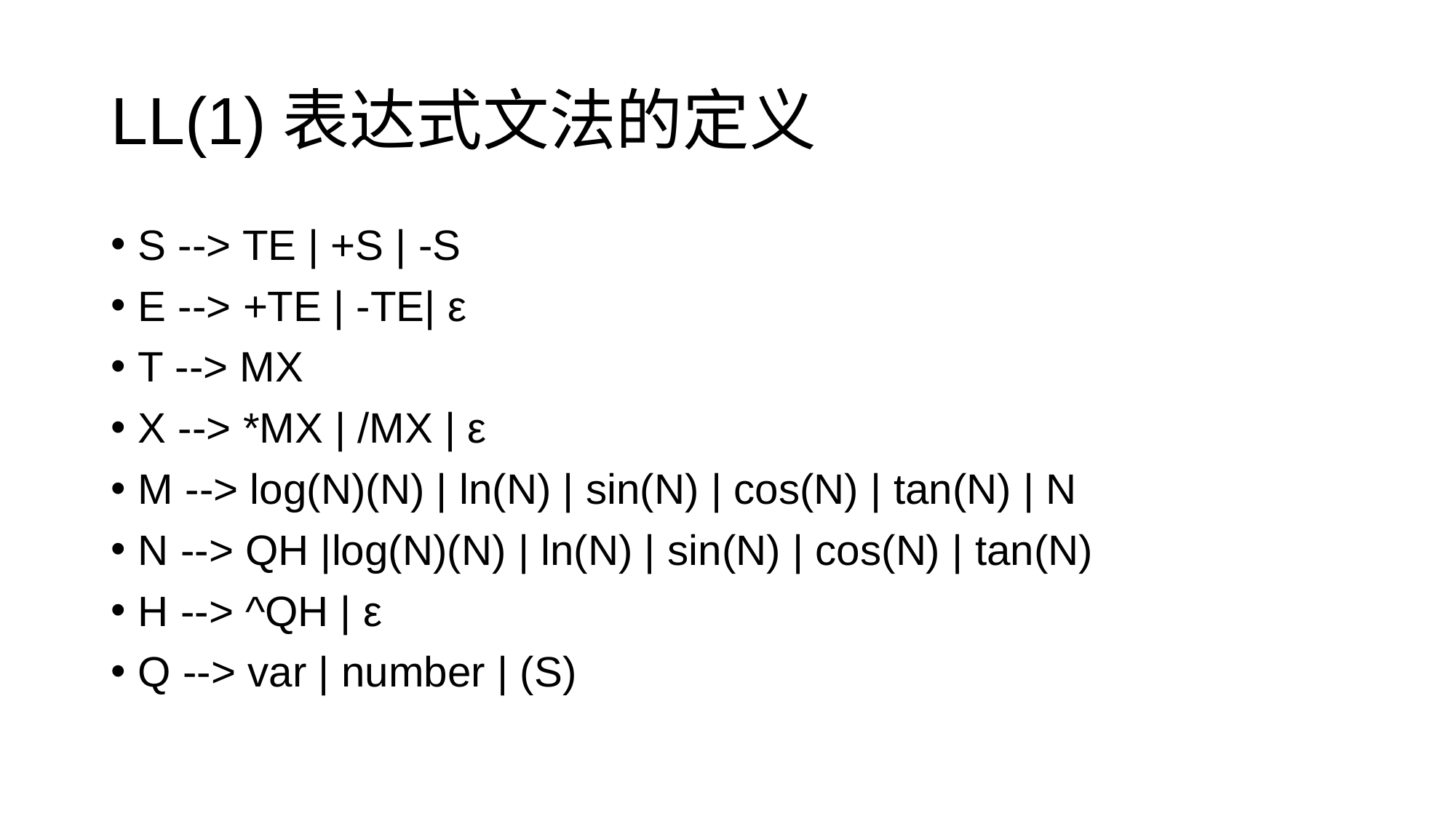

# LL(1)表达式文法的定义
S --> TE | +S | -S
E --> +TE | -TE| ε
T --> MX
X --> *MX | /MX | ε
M --> log(N)(N) | ln(N) | sin(N) | cos(N) | tan(N) | N
N --> QH |log(N)(N) | ln(N) | sin(N) | cos(N) | tan(N)
H --> ^QH | ε
Q --> var | number | (S)